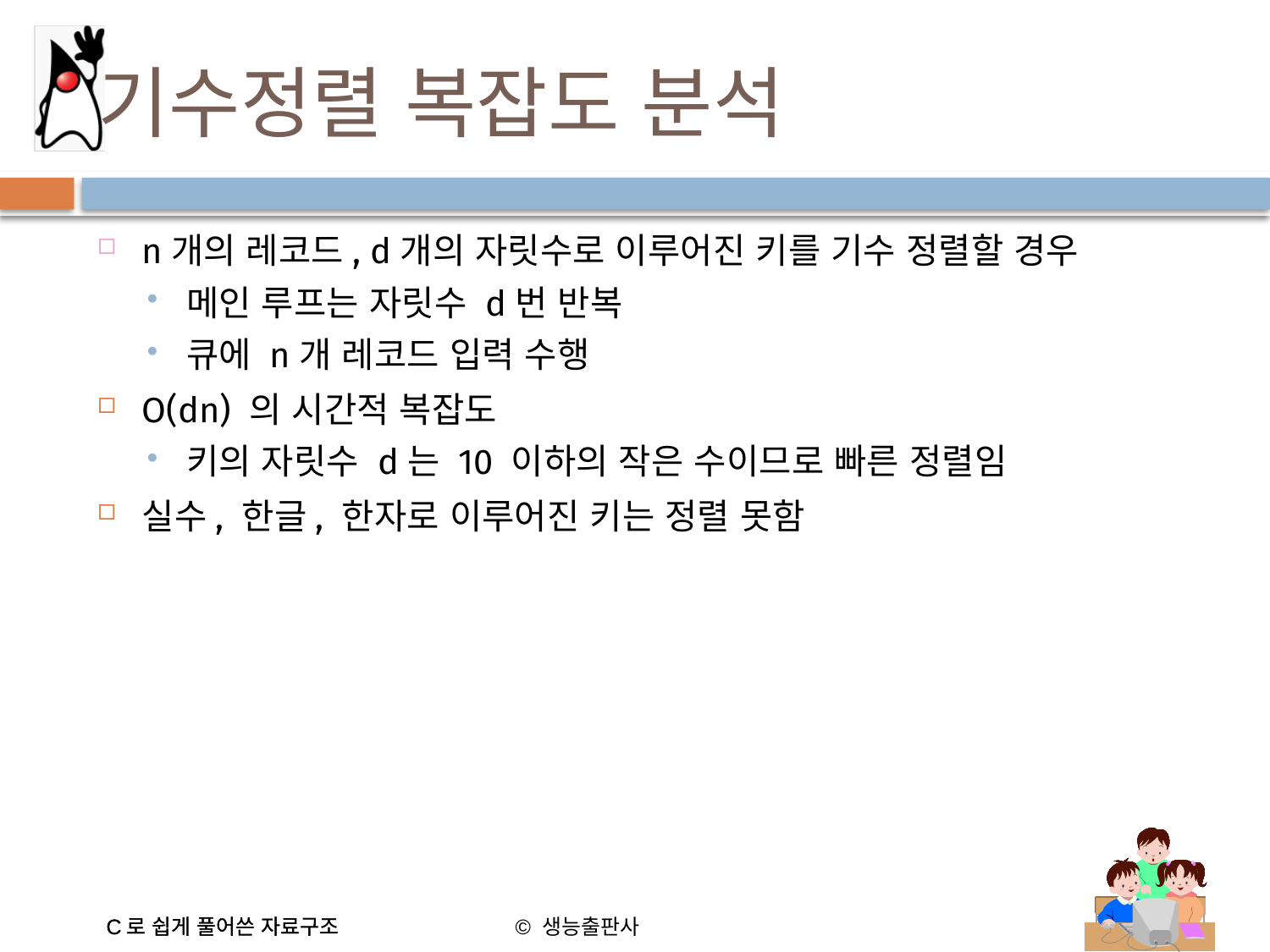

# 기수정렬 복잡도 분석
n개의 레코드, d개의 자릿수로 이루어진 키를 기수 정렬할 경우
메인 루프는 자릿수 d번 반복
큐에 n개 레코드 입력 수행
O(dn) 의 시간적 복잡도
키의 자릿수 d는 10 이하의 작은 수이므로 빠른 정렬임
실수, 한글, 한자로 이루어진 키는 정렬 못함